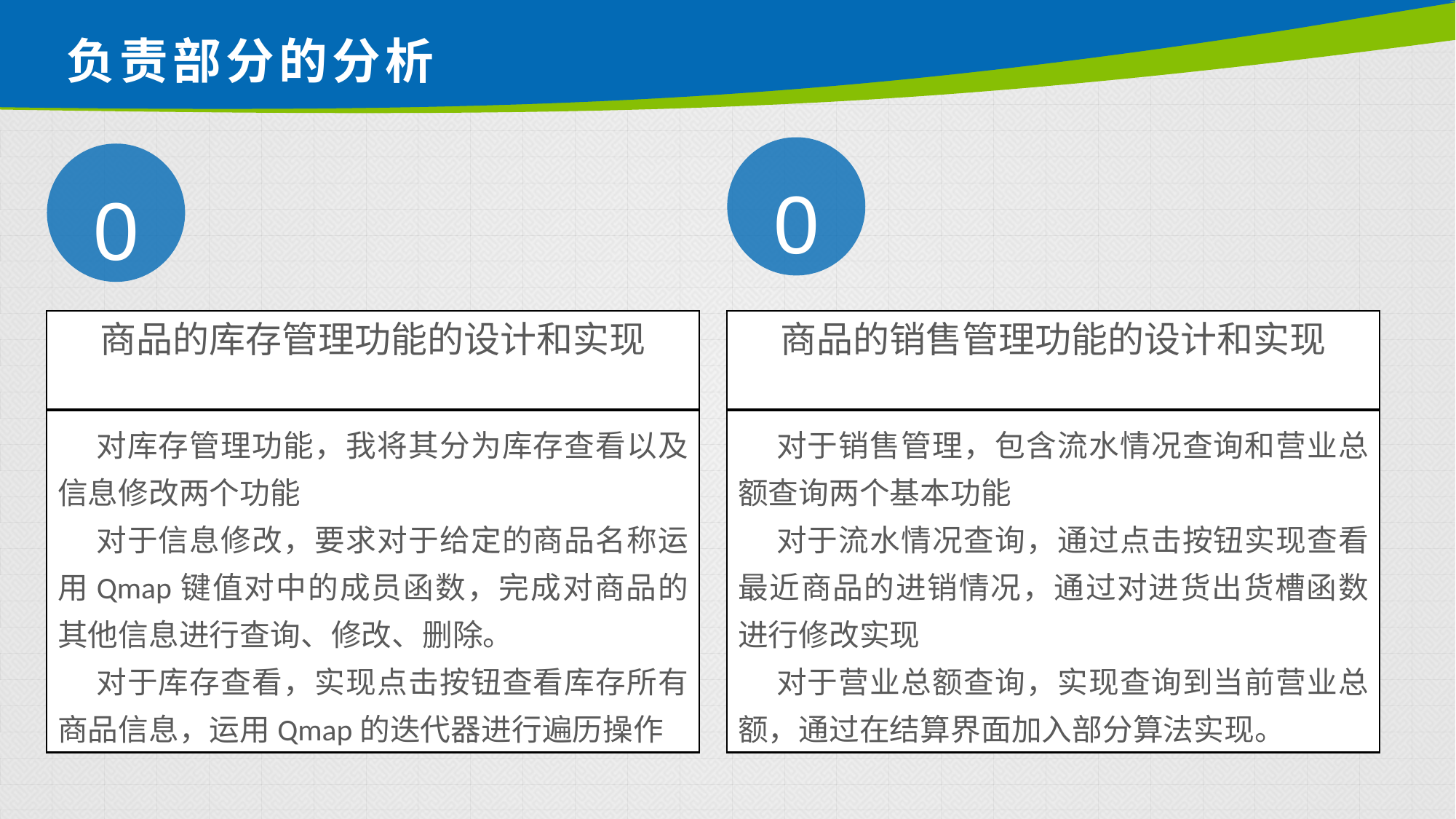

# 负责部分的分析

02

01
商品的库存管理功能的设计和实现

    对库存管理功能，我将其分为库存查看以及信息修改两个功能
    对于信息修改，要求对于给定的商品名称运用Qmap键值对中的成员函数，完成对商品的其他信息进行查询、修改、删除。
    对于库存查看，实现点击按钮查看库存所有商品信息，运用Qmap的迭代器进行遍历操作
商品的销售管理功能的设计和实现

    对于销售管理，包含流水情况查询和营业总额查询两个基本功能
    对于流水情况查询，通过点击按钮实现查看最近商品的进销情况，通过对进货出货槽函数进行修改实现
    对于营业总额查询，实现查询到当前营业总额，通过在结算界面加入部分算法实现。